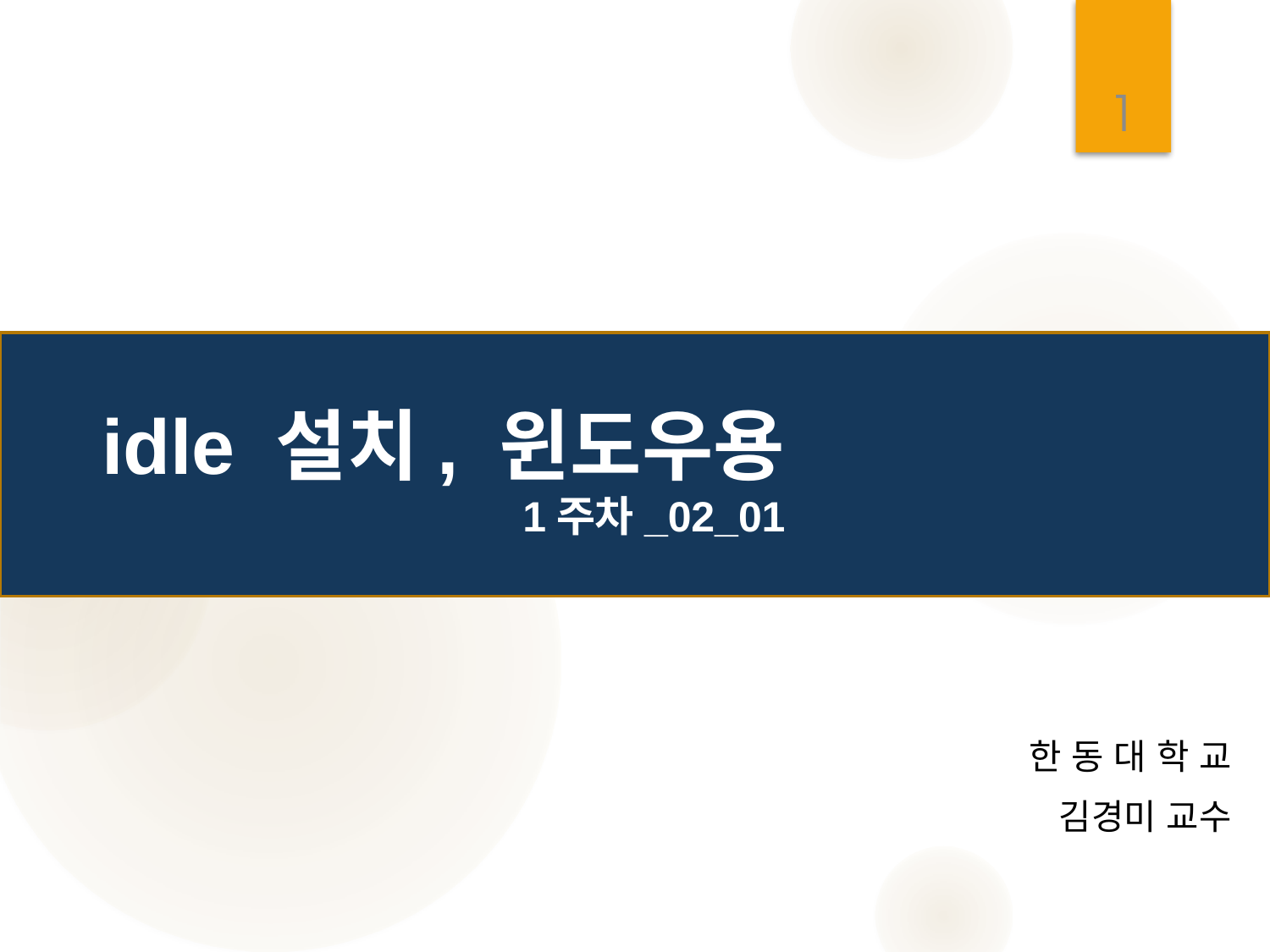

1

# idle 설치, 윈도우용 1주차_02_01
한 동 대 학 교
 김경미 교수